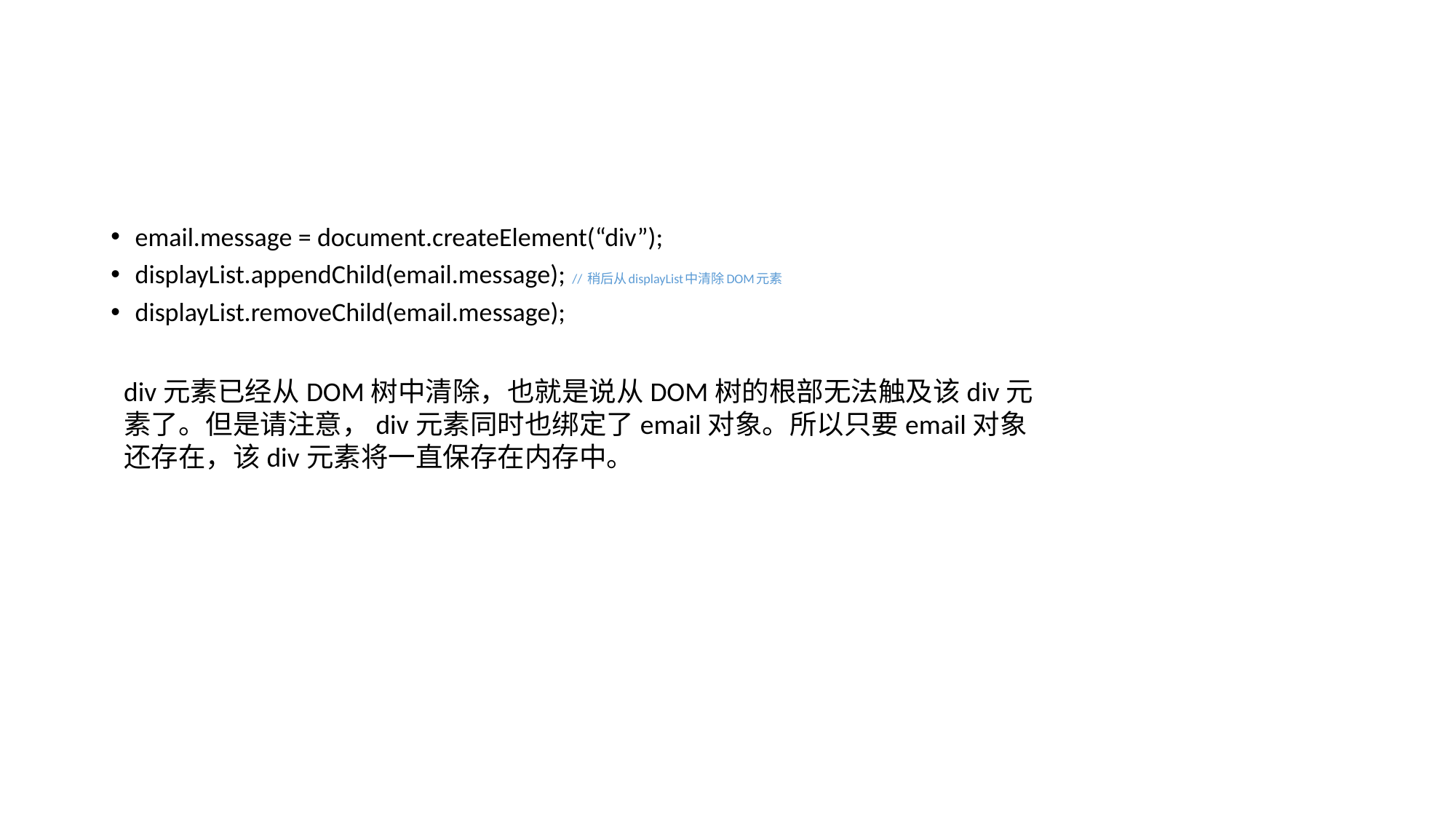

#
email.message = document.createElement(“div”);
displayList.appendChild(email.message); // 稍后从displayList中清除DOM元素
displayList.removeChild(email.message);

div元素已经从DOM树中清除，也就是说从DOM树的根部无法触及该div元素了。但是请注意，div元素同时也绑定了email对象。所以只要email对象还存在，该div元素将一直保存在内存中。